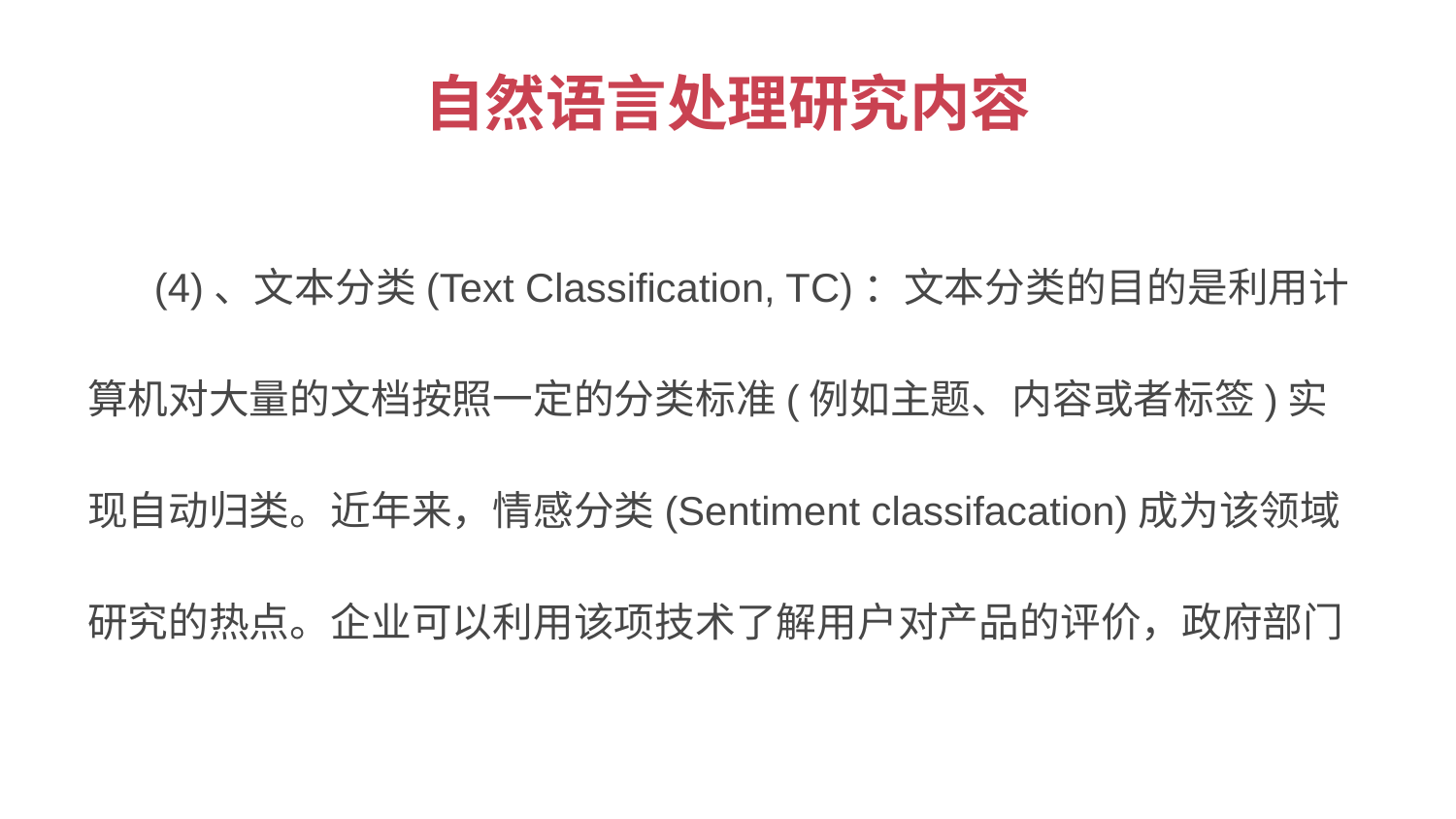

# 自然语言处理研究内容
      (4)、文本分类(Text Classification, TC)：文本分类的目的是利用计算机对大量的文档按照一定的分类标准(例如主题、内容或者标签)实现自动归类。近年来，情感分类(Sentiment classifacation)成为该领域研究的热点。企业可以利用该项技术了解用户对产品的评价，政府部门